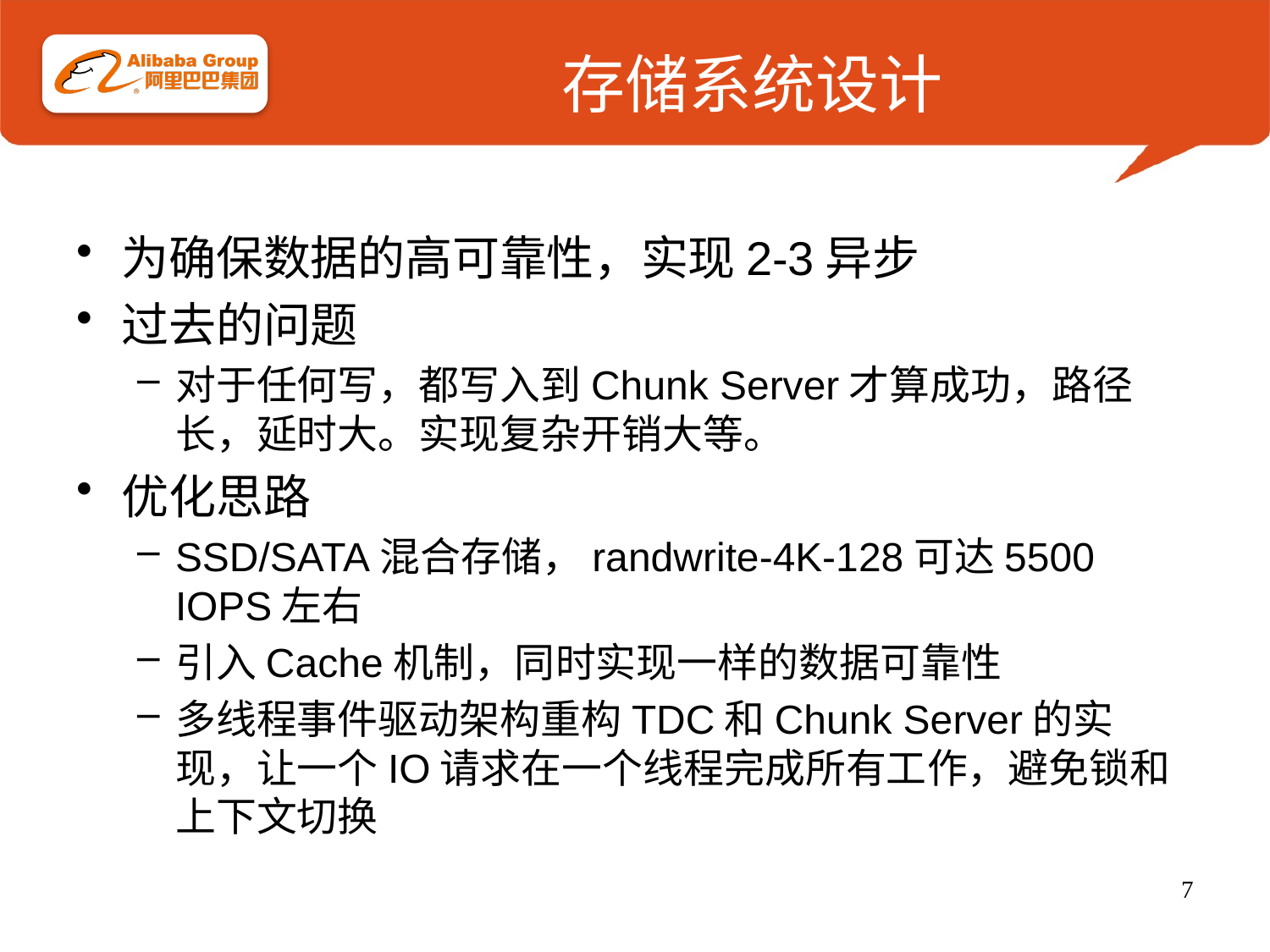

# 存储系统设计
为确保数据的高可靠性，实现2-3异步
过去的问题
对于任何写，都写入到Chunk Server才算成功，路径长，延时大。实现复杂开销大等。
优化思路
SSD/SATA混合存储，randwrite-4K-128可达5500 IOPS左右
引入Cache机制，同时实现一样的数据可靠性
多线程事件驱动架构重构TDC和Chunk Server的实现，让一个IO请求在一个线程完成所有工作，避免锁和上下文切换
7